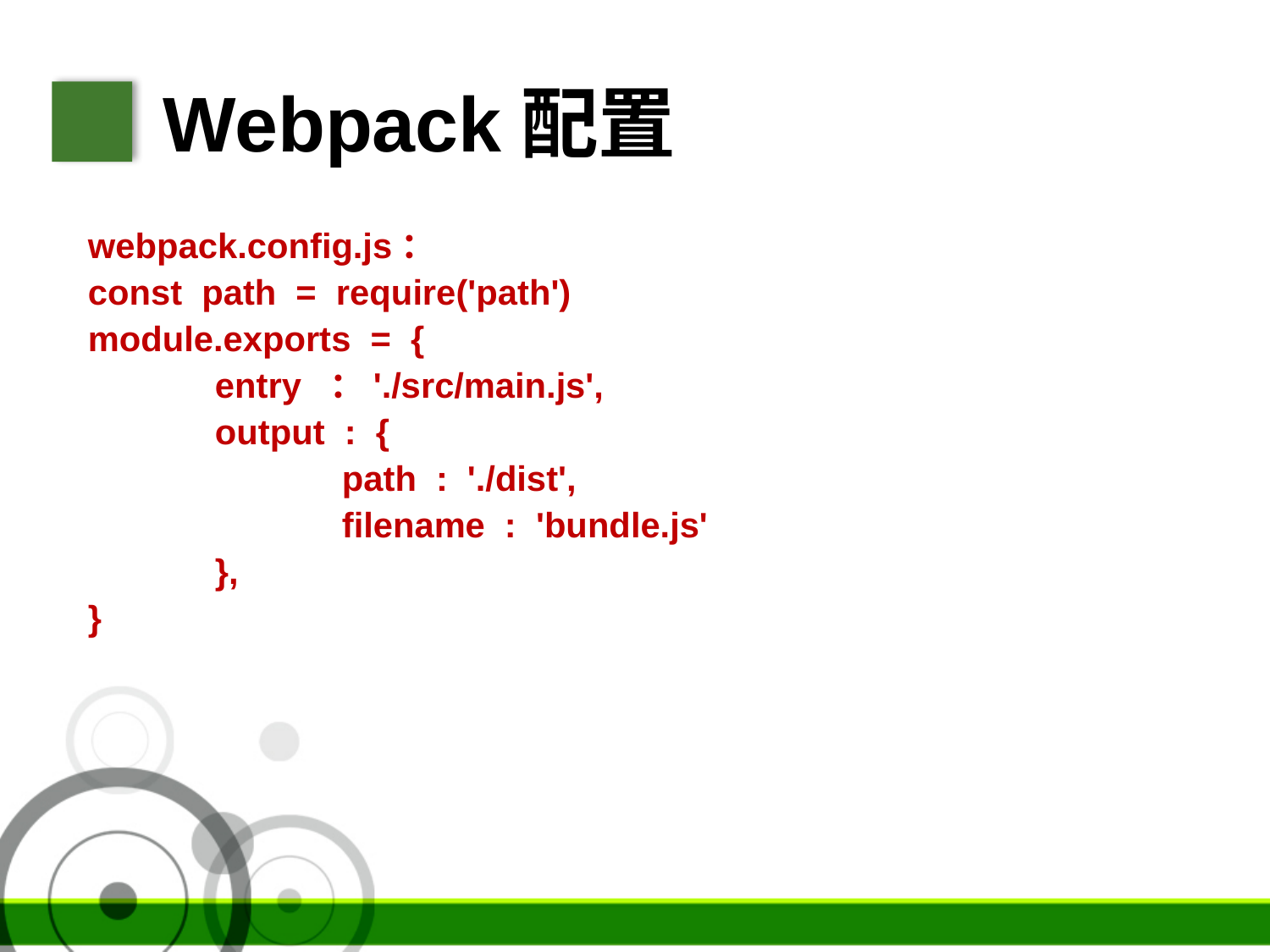

Webpack配置

webpack.config.js：
const  path  =  require('path')
module.exports  =  {
	entry  ：'./src/main.js',
	output  :  {
		path  :  './dist',
		filename  :  'bundle.js'
	},
}